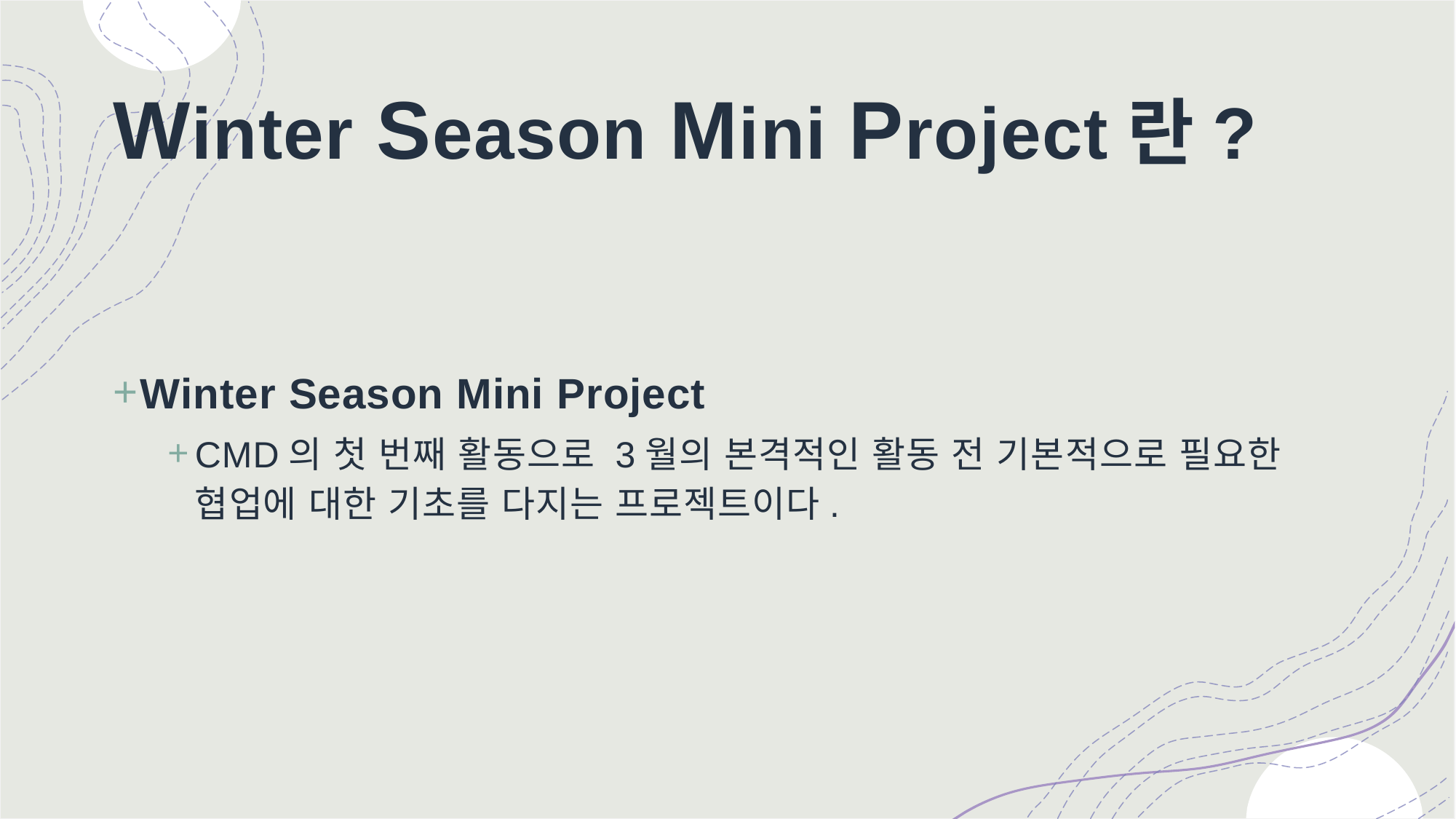

# Winter Season Mini Project란?
Winter Season Mini Project
CMD의 첫 번째 활동으로 3월의 본격적인 활동 전 기본적으로 필요한 협업에 대한 기초를 다지는 프로젝트이다.